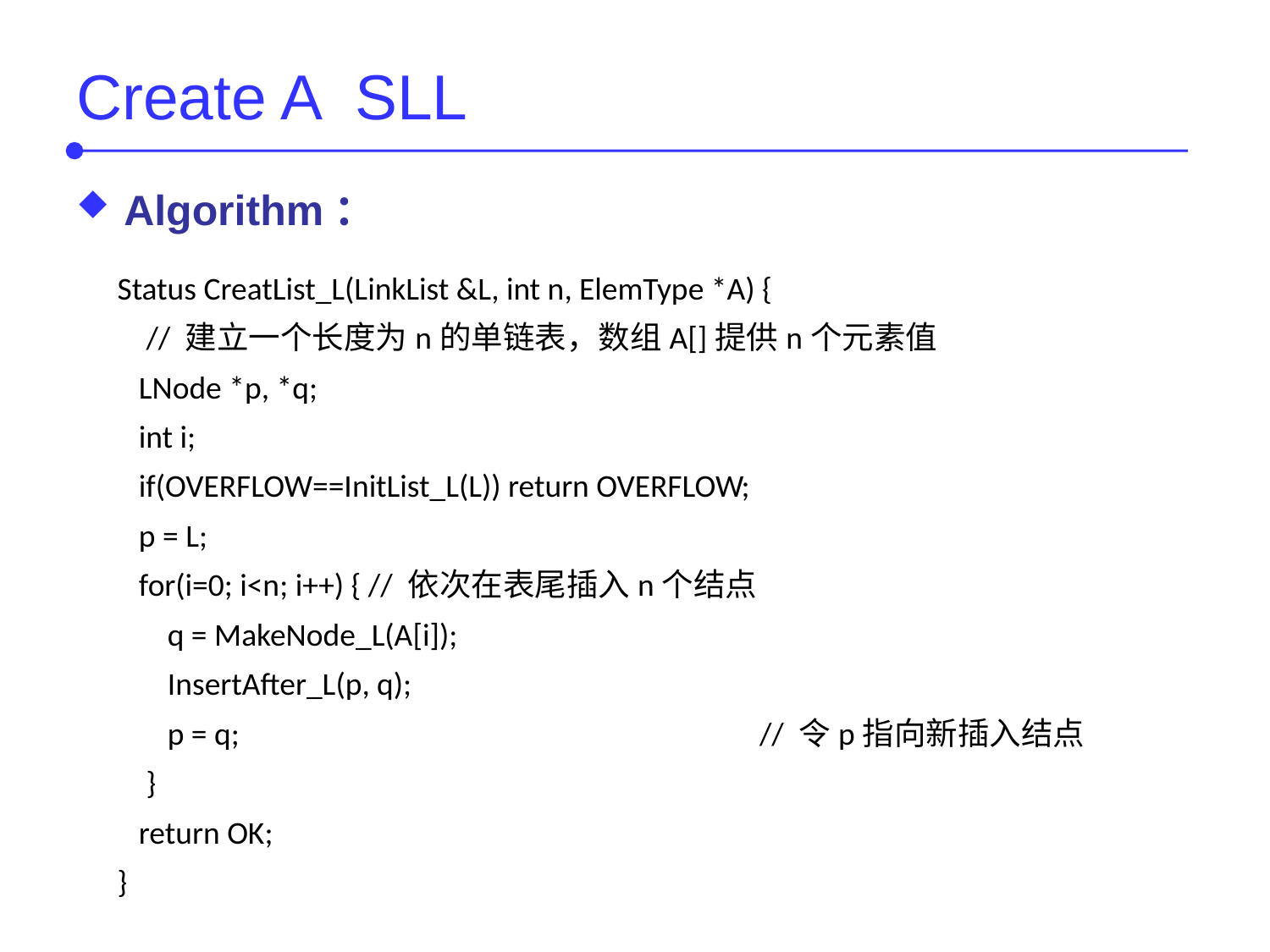

# Create A  SLL
Algorithm：

Status CreatList_L(LinkList &L, int n, ElemType *A) {
    // 建立一个长度为n的单链表，数组A[]提供n个元素值
   LNode *p, *q;
   int i;
   if(OVERFLOW==InitList_L(L)) return OVERFLOW;
   p = L;
   for(i=0; i<n; i++) { // 依次在表尾插入n个结点
       q = MakeNode_L(A[i]);
       InsertAfter_L(p, q);
       p = q; 				 // 令p指向新插入结点
    }
   return OK;
}